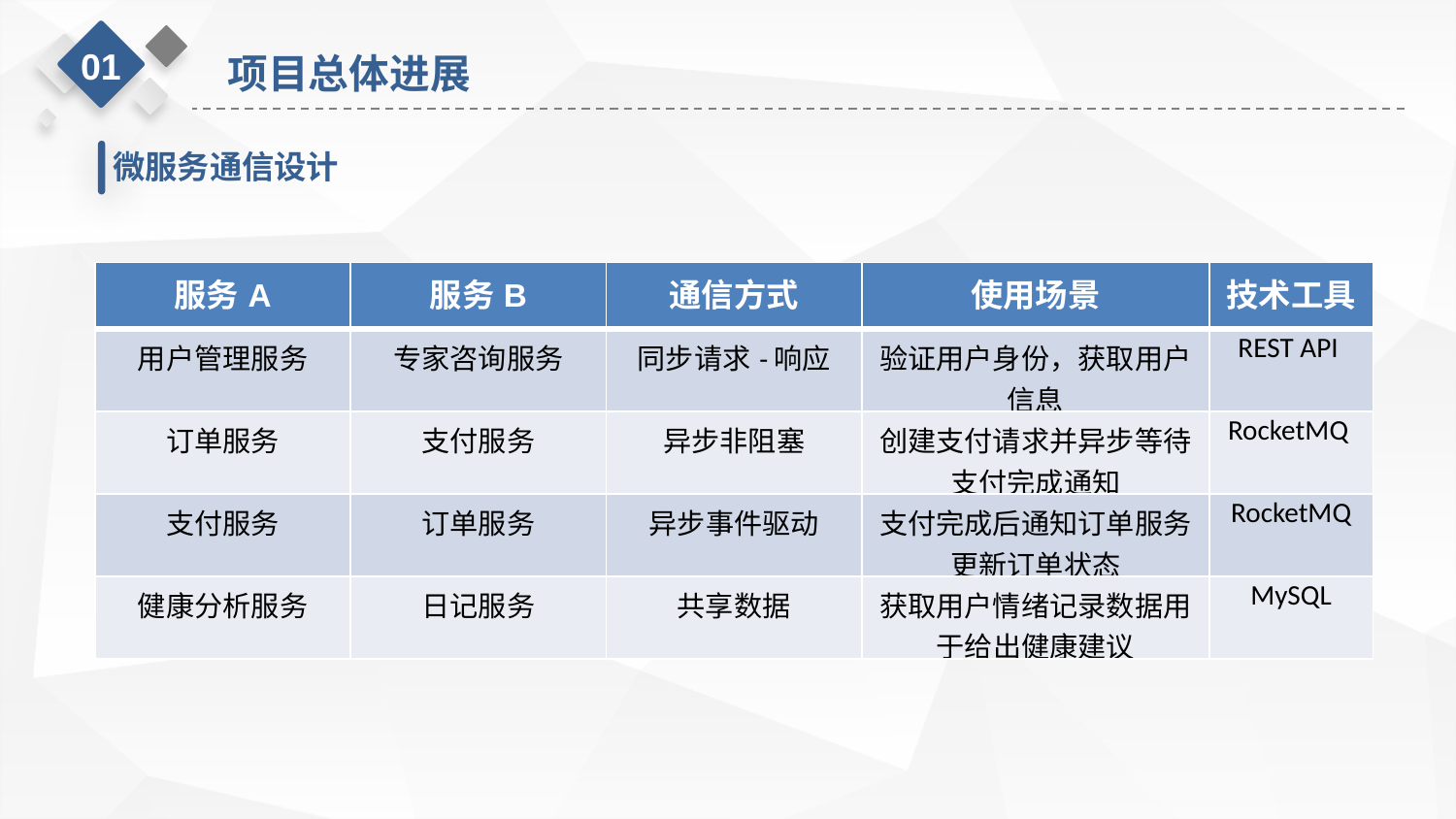

01

项目总体进展
微服务通信设计

| 服务A | 服务B | 通信方式 | 使用场景 | 技术工具 |
| --- | --- | --- | --- | --- |
| 用户管理服务 | 专家咨询服务 | 同步请求-响应 | 验证用户身份，获取用户信息 | REST API |
| 订单服务 | 支付服务 | 异步非阻塞 | 创建支付请求并异步等待支付完成通知 | RocketMQ |
| 支付服务 | 订单服务 | 异步事件驱动 | 支付完成后通知订单服务更新订单状态 | RocketMQ |
| 健康分析服务 | 日记服务 | 共享数据 | 获取用户情绪记录数据用于给出健康建议 | MySQL |